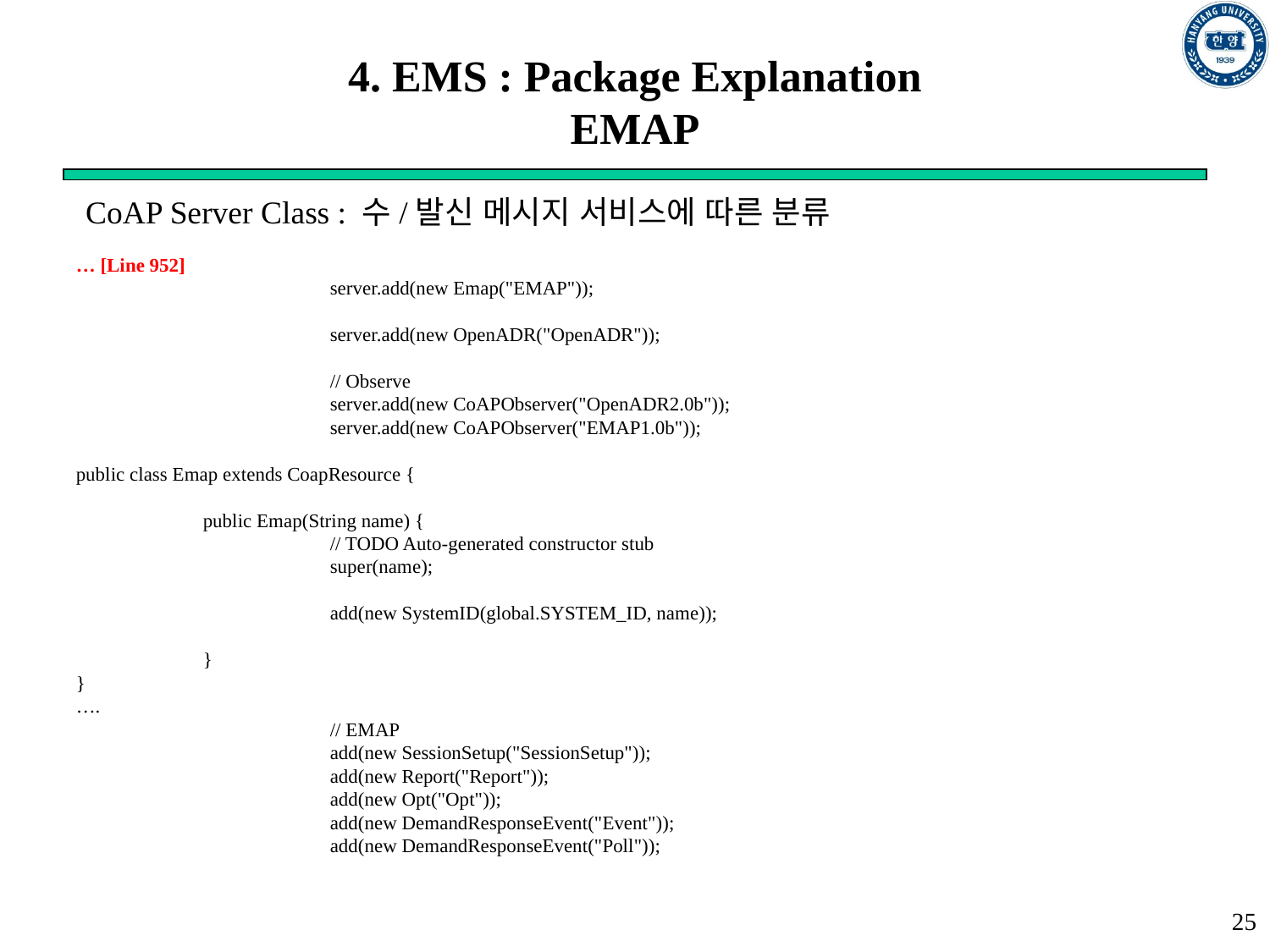

# 4. EMS : Package Explanation EMAP
CoAP Server Class : 수/발신 메시지 서비스에 따른 분류
… [Line 952]
		server.add(new Emap("EMAP"));

		server.add(new OpenADR("OpenADR"));

		// Observe
		server.add(new CoAPObserver("OpenADR2.0b"));
		server.add(new CoAPObserver("EMAP1.0b"));

public class Emap extends CoapResource {

	public Emap(String name) {
		// TODO Auto-generated constructor stub
		super(name);

		add(new SystemID(global.SYSTEM_ID, name));

	}
}
….
		// EMAP
		add(new SessionSetup("SessionSetup"));
		add(new Report("Report"));
		add(new Opt("Opt"));
		add(new DemandResponseEvent("Event"));
		add(new DemandResponseEvent("Poll"));
25